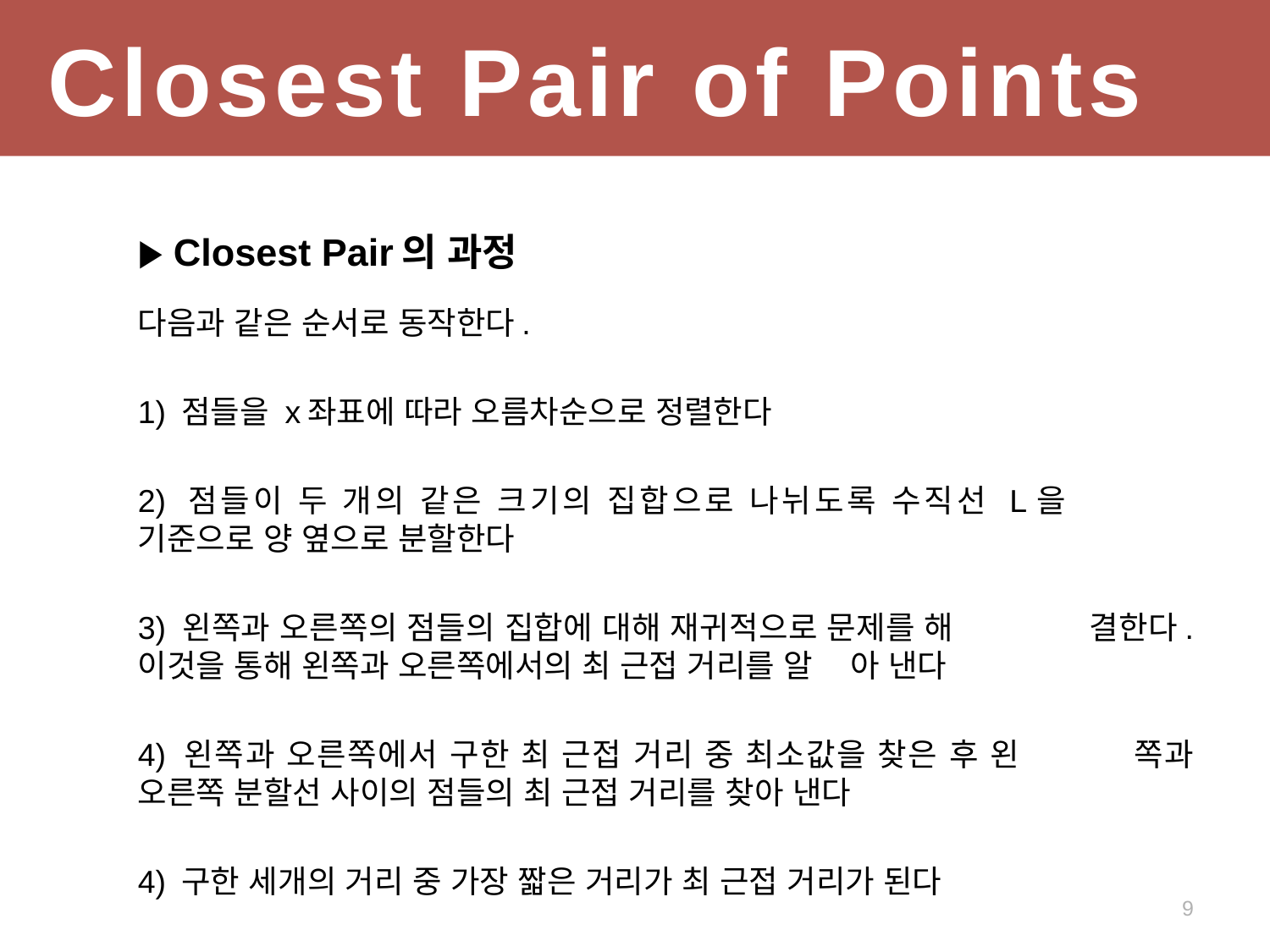

Closest Pair of Points
▶ Closest Pair의 과정

	다음과 같은 순서로 동작한다.

	1) 점들을 x좌표에 따라 오름차순으로 정렬한다

	2) 점들이 두 개의 같은 크기의 집합으로 나뉘도록 수직선 L을 	   기준으로 양 옆으로 분할한다

	3) 왼쪽과 오른쪽의 점들의 집합에 대해 재귀적으로 문제를 해	   결한다. 이것을 통해 왼쪽과 오른쪽에서의 최 근접 거리를 알	   아 낸다

	4) 왼쪽과 오른쪽에서 구한 최 근접 거리 중 최소값을 찾은 후 왼	   쪽과 오른쪽 분할선 사이의 점들의 최 근접 거리를 찾아 낸다

	4) 구한 세개의 거리 중 가장 짧은 거리가 최 근접 거리가 된다
9